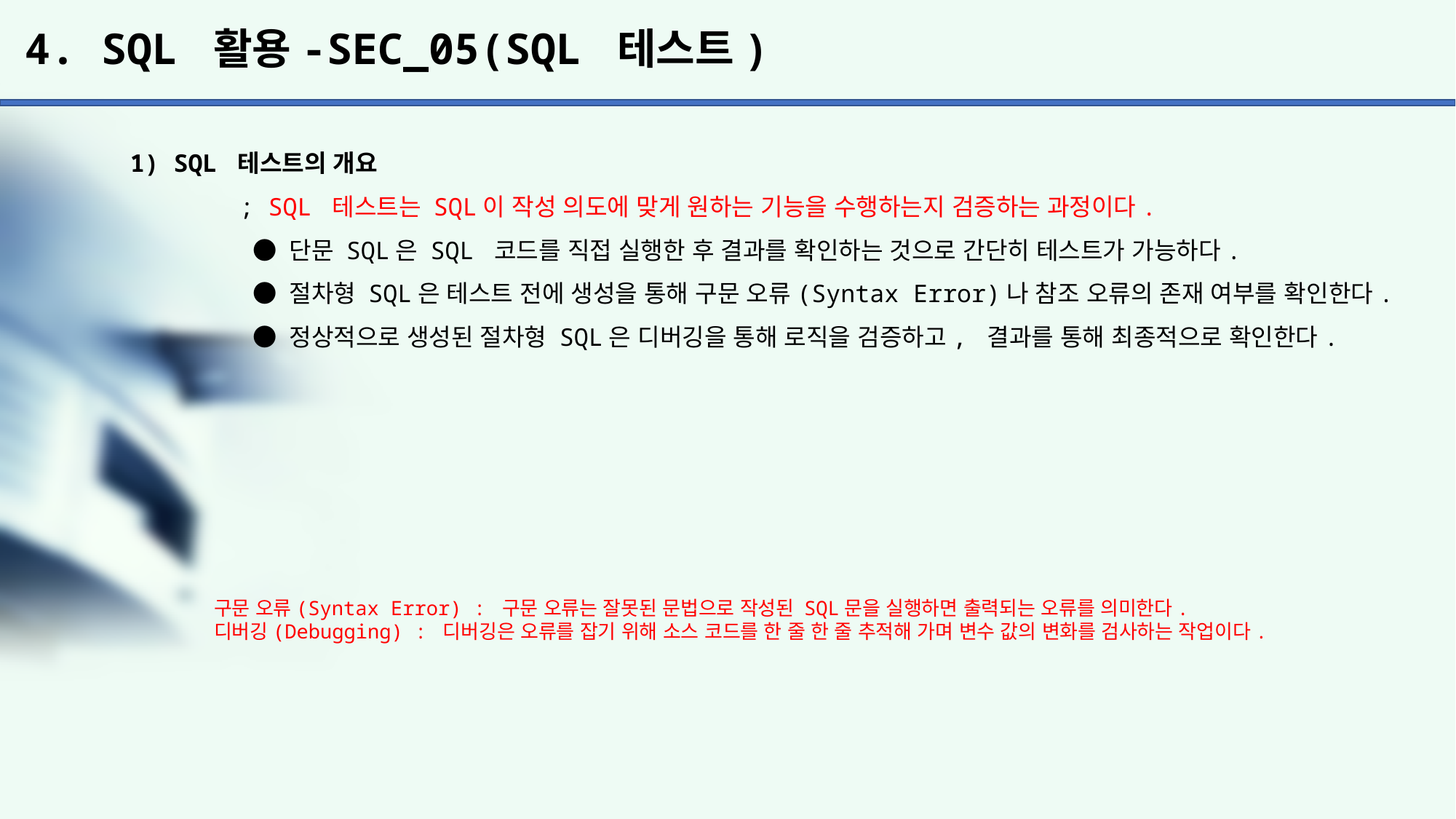

# 4. SQL 활용-SEC_05(SQL 테스트)
1) SQL 테스트의 개요
	; SQL 테스트는 SQL이 작성 의도에 맞게 원하는 기능을 수행하는지 검증하는 과정이다.
	  ● 단문 SQL은 SQL 코드를 직접 실행한 후 결과를 확인하는 것으로 간단히 테스트가 가능하다.
	  ● 절차형 SQL은 테스트 전에 생성을 통해 구문 오류(Syntax Error)나 참조 오류의 존재 여부를 확인한다.
	  ● 정상적으로 생성된 절차형 SQL은 디버깅을 통해 로직을 검증하고, 결과를 통해 최종적으로 확인한다.
구문 오류(Syntax Error) : 구문 오류는 잘못된 문법으로 작성된 SQL문을 실행하면 출력되는 오류를 의미한다.
디버깅(Debugging) : 디버깅은 오류를 잡기 위해 소스 코드를 한 줄 한 줄 추적해 가며 변수 값의 변화를 검사하는 작업이다.